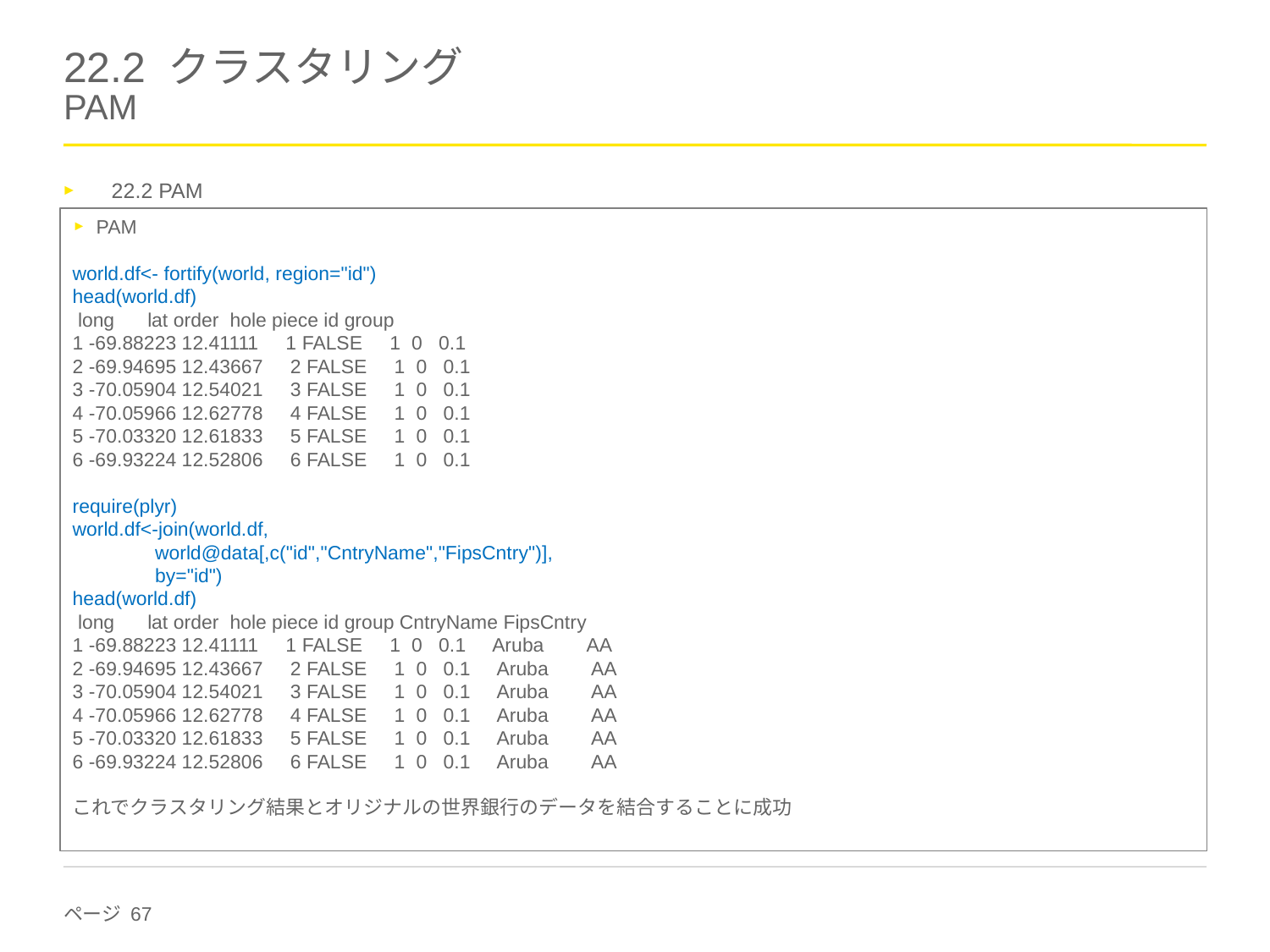

# 22.2 クラスタリング PAM
22.2 PAM

PAM

world.df<- fortify(world, region="id")
head(world.df)
 long      lat order  hole piece id group
1 -69.88223 12.41111     1 FALSE     1  0   0.1
2 -69.94695 12.43667     2 FALSE     1  0   0.1
3 -70.05904 12.54021     3 FALSE     1  0   0.1
4 -70.05966 12.62778     4 FALSE     1  0   0.1
5 -70.03320 12.61833     5 FALSE     1  0   0.1
6 -69.93224 12.52806     6 FALSE     1  0   0.1

require(plyr)
world.df<-join(world.df,
               world@data[,c("id","CntryName","FipsCntry")],
               by="id")
head(world.df)
 long      lat order  hole piece id group CntryName FipsCntry
1 -69.88223 12.41111     1 FALSE     1  0   0.1     Aruba        AA
2 -69.94695 12.43667     2 FALSE     1  0   0.1     Aruba        AA
3 -70.05904 12.54021     3 FALSE     1  0   0.1     Aruba        AA
4 -70.05966 12.62778     4 FALSE     1  0   0.1     Aruba        AA
5 -70.03320 12.61833     5 FALSE     1  0   0.1     Aruba        AA
6 -69.93224 12.52806     6 FALSE     1  0   0.1     Aruba        AA

これでクラスタリング結果とオリジナルの世界銀行のデータを結合することに成功